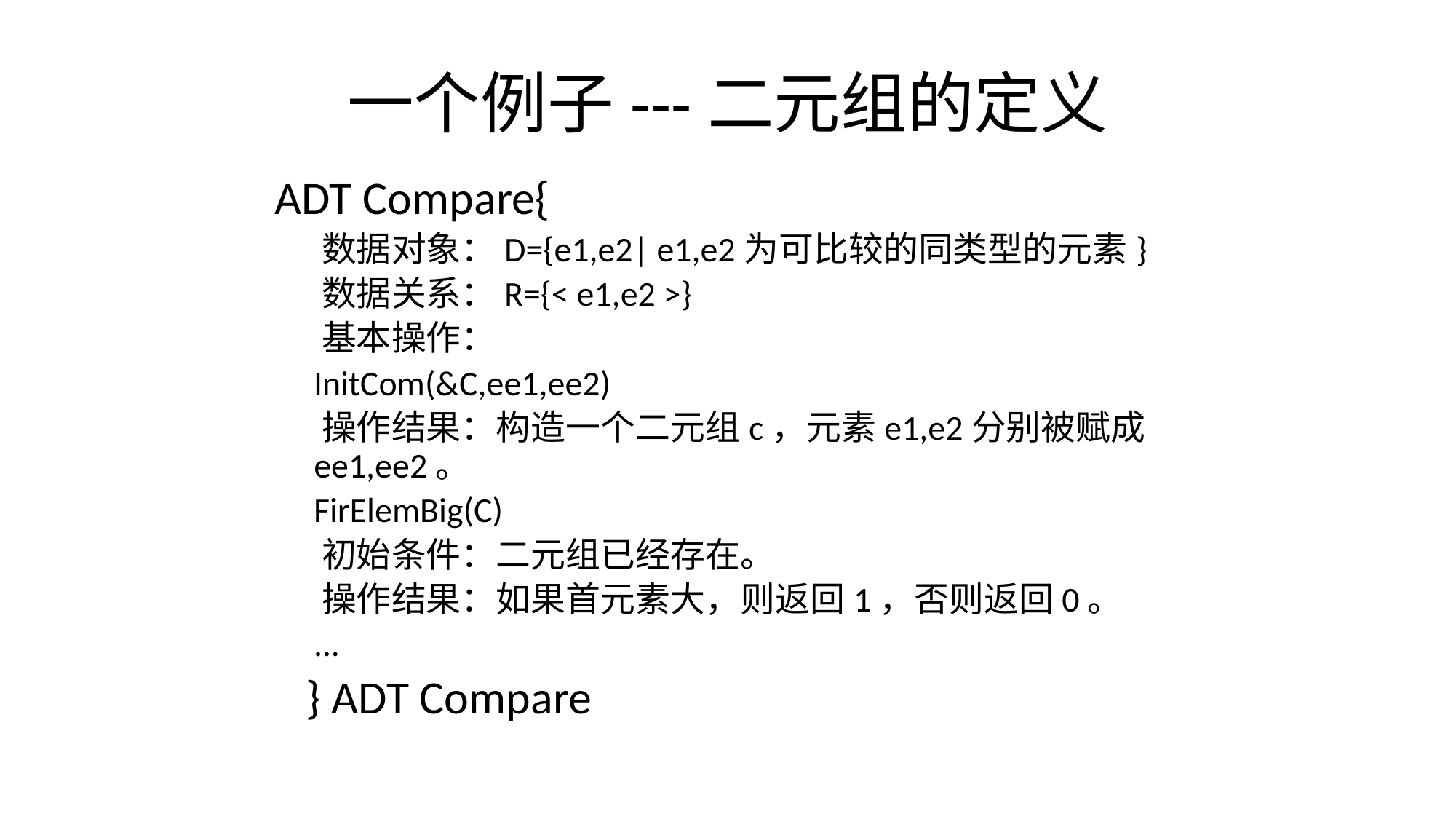

# 一个例子---二元组的定义
ADT Compare{
     数据对象：D={e1,e2| e1,e2为可比较的同类型的元素}
     数据关系：R={< e1,e2 >}
     基本操作：
     InitCom(&C,ee1,ee2)
     操作结果：构造一个二元组c，元素e1,e2分别被赋成ee1,ee2。
     FirElemBig(C)
     初始条件：二元组已经存在。
     操作结果：如果首元素大，则返回1，否则返回0。
     ...
   } ADT Compare